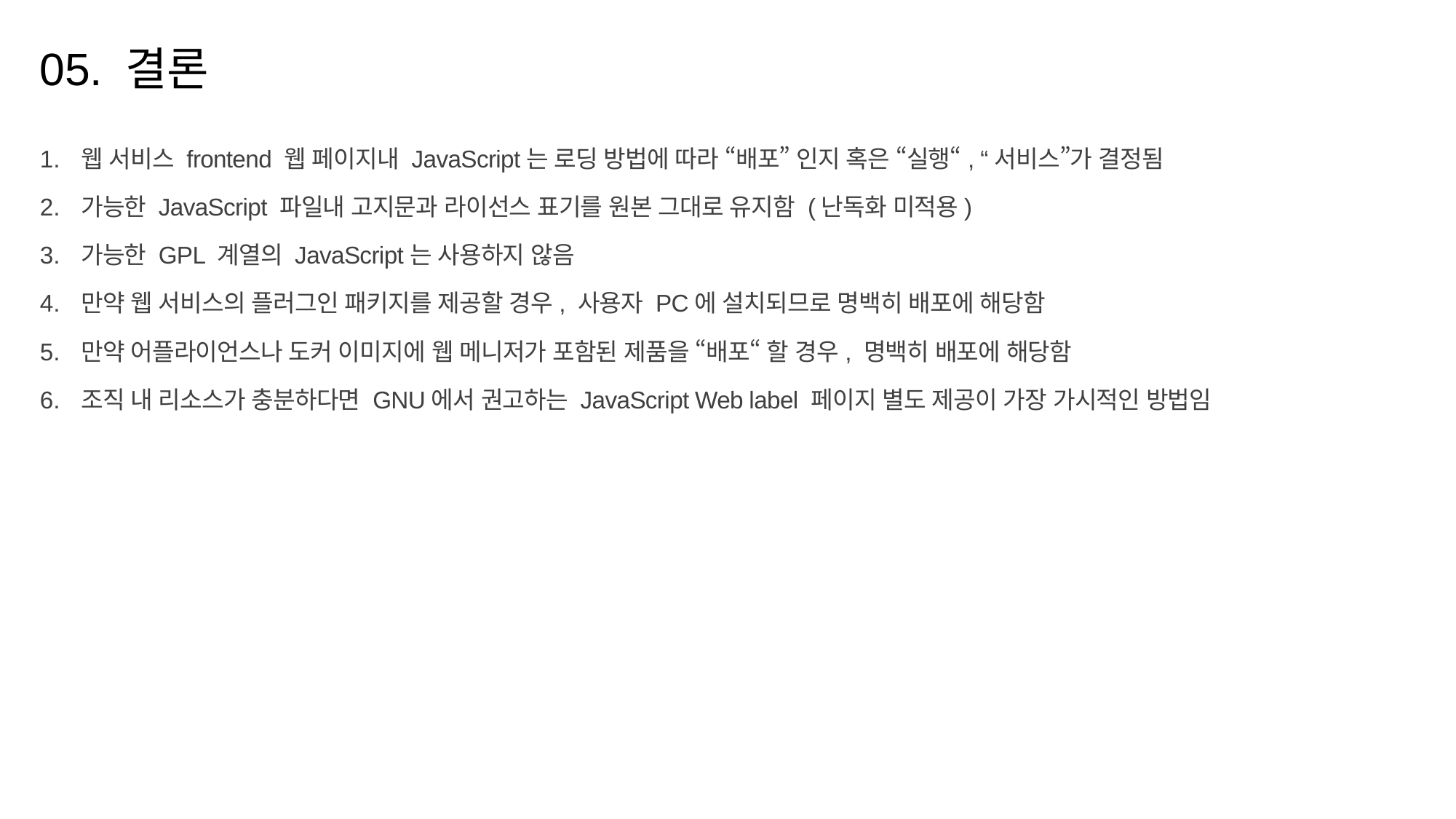

# 05. 결론
웹 서비스 frontend 웹 페이지내 JavaScript는 로딩 방법에 따라 “배포” 인지 혹은 “실행“, “서비스”가 결정됨
가능한 JavaScript 파일내 고지문과 라이선스 표기를 원본 그대로 유지함 (난독화 미적용)
가능한 GPL 계열의 JavaScript는 사용하지 않음
만약 웹 서비스의 플러그인 패키지를 제공할 경우, 사용자 PC에 설치되므로 명백히 배포에 해당함
만약 어플라이언스나 도커 이미지에 웹 메니저가 포함된 제품을 “배포“ 할 경우, 명백히 배포에 해당함
조직 내 리소스가 충분하다면 GNU에서 권고하는 JavaScript Web label 페이지 별도 제공이 가장 가시적인 방법임